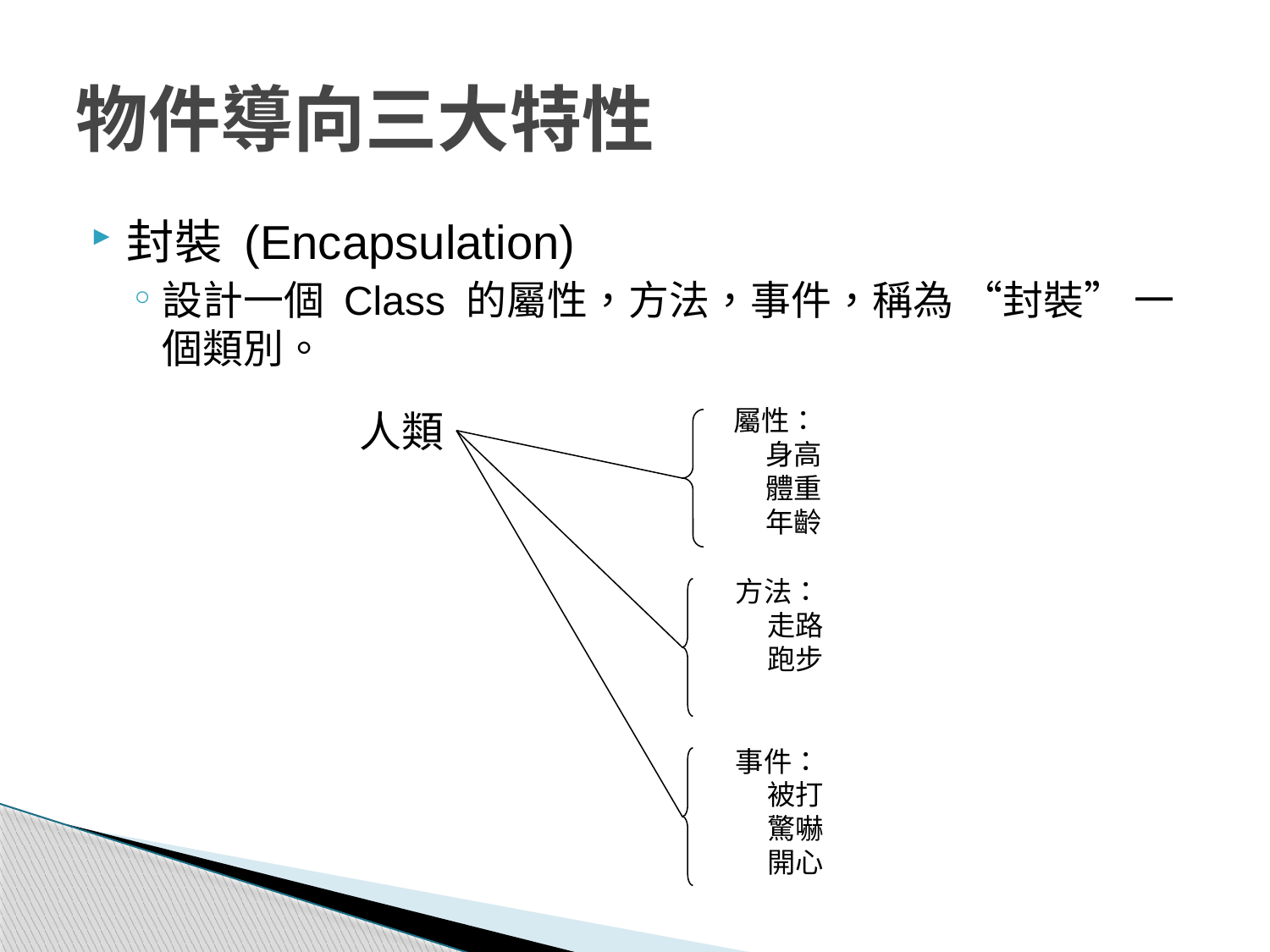

# 物件導向三大特性
封裝 (Encapsulation)
設計一個 Class 的屬性，方法，事件，稱為 “封裝” 一個類別。
屬性：
    身高
    體重
    年齡

方法：
    走路
    跑步

事件：
    被打
    驚嚇
    開心

人類